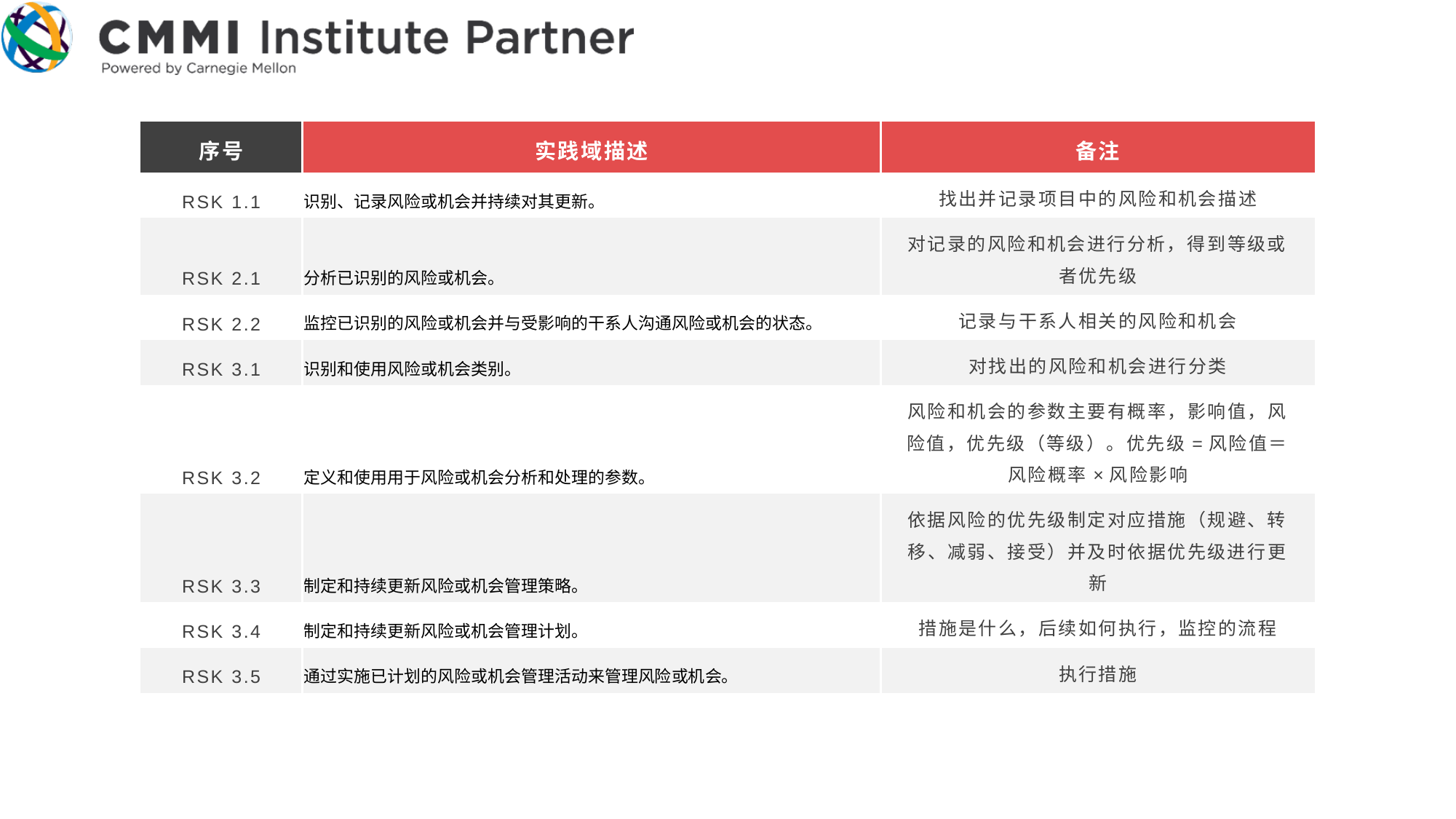

）
| 序号 | 实践域描述 | 备注 |
| --- | --- | --- |
| RSK 1.1 | 识别、记录风险或机会并持续对其更新。 | 找出并记录项目中的风险和机会描述 |
| RSK 2.1 | 分析已识别的风险或机会。 | 对记录的风险和机会进行分析，得到等级或者优先级 |
| RSK 2.2 | 监控已识别的风险或机会并与受影响的干系人沟通风险或机会的状态。 | 记录与干系人相关的风险和机会 |
| RSK 3.1 | 识别和使用风险或机会类别。 | 对找出的风险和机会进行分类 |
| RSK 3.2 | 定义和使用用于风险或机会分析和处理的参数。 | 风险和机会的参数主要有概率，影响值，风险值，优先级（等级）。优先级=风险值＝风险概率×风险影响 |
| RSK 3.3 | 制定和持续更新风险或机会管理策略。 | 依据风险的优先级制定对应措施（规避、转移、减弱、接受）并及时依据优先级进行更新 |
| RSK 3.4 | 制定和持续更新风险或机会管理计划。 | 措施是什么，后续如何执行，监控的流程 |
| RSK 3.5 | 通过实施已计划的风险或机会管理活动来管理风险或机会。 | 执行措施 |